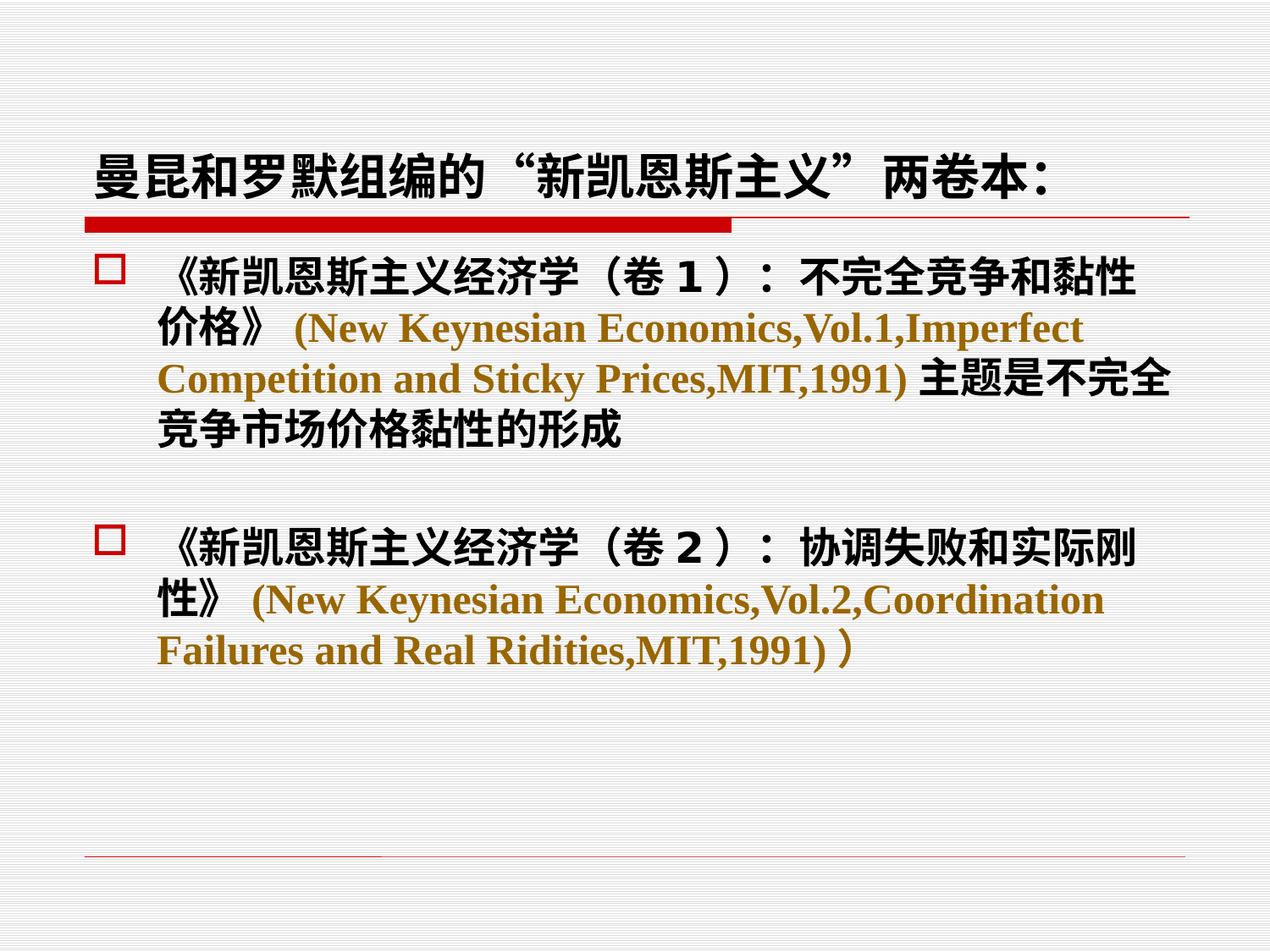

# 曼昆和罗默组编的“新凯恩斯主义”两卷本：
《新凯恩斯主义经济学（卷1）：不完全竞争和黏性价格》(New Keynesian Economics,Vol.1,Imperfect Competition and Sticky Prices,MIT,1991)主题是不完全竞争市场价格黏性的形成

《新凯恩斯主义经济学（卷2）：协调失败和实际刚性》(New Keynesian Economics,Vol.2,Coordination Failures and Real Ridities,MIT,1991)）